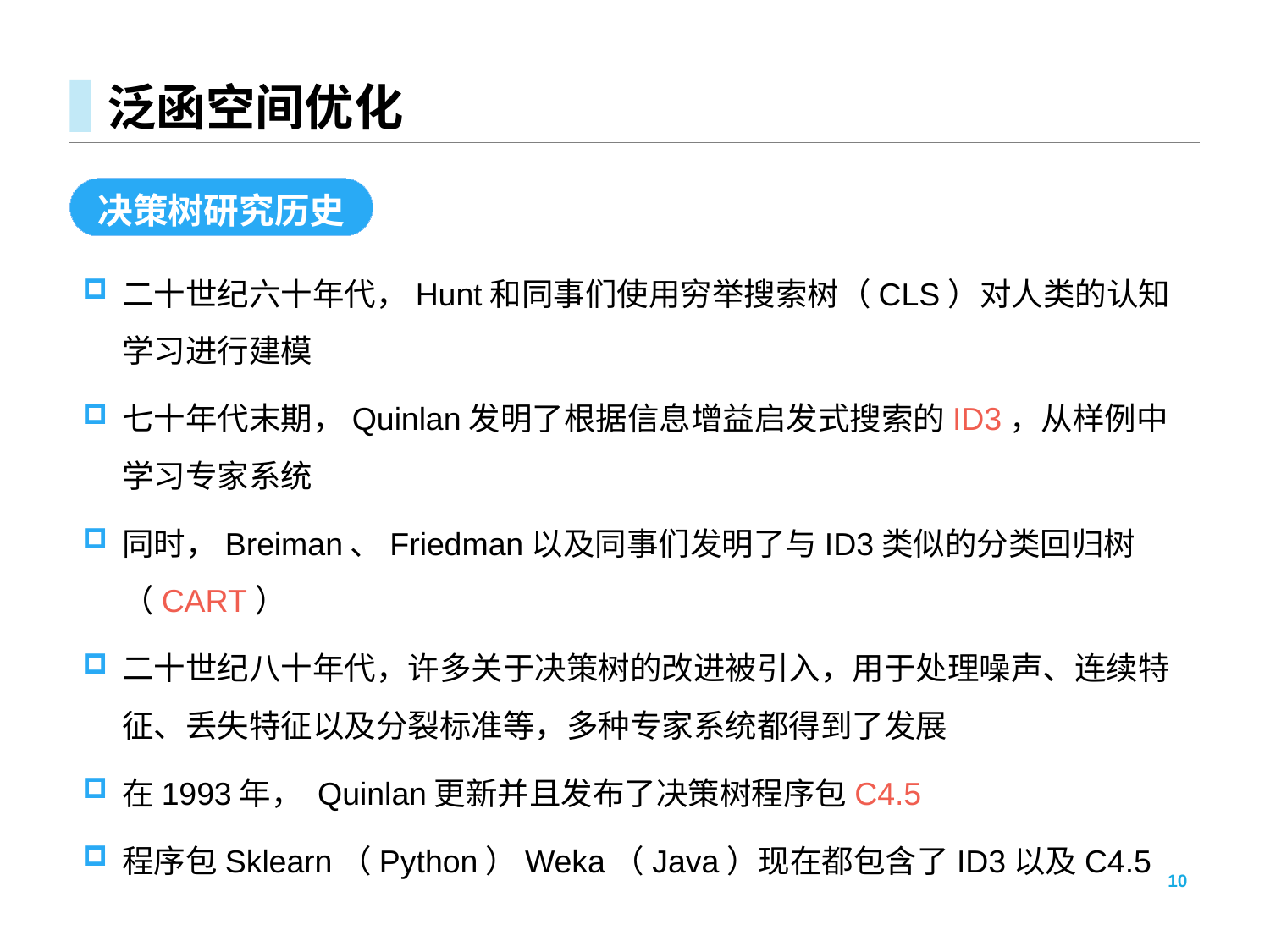

# 泛函空间优化
决策树研究历史
二十世纪六十年代，Hunt和同事们使用穷举搜索树（CLS）对人类的认知学习进行建模
七十年代末期，Quinlan发明了根据信息增益启发式搜索的ID3，从样例中学习专家系统
同时，Breiman、Friedman以及同事们发明了与ID3类似的分类回归树（CART）
二十世纪八十年代，许多关于决策树的改进被引入，用于处理噪声、连续特征、丢失特征以及分裂标准等，多种专家系统都得到了发展
在1993年， Quinlan更新并且发布了决策树程序包C4.5
程序包Sklearn（Python）Weka（Java）现在都包含了ID3以及C4.5
10